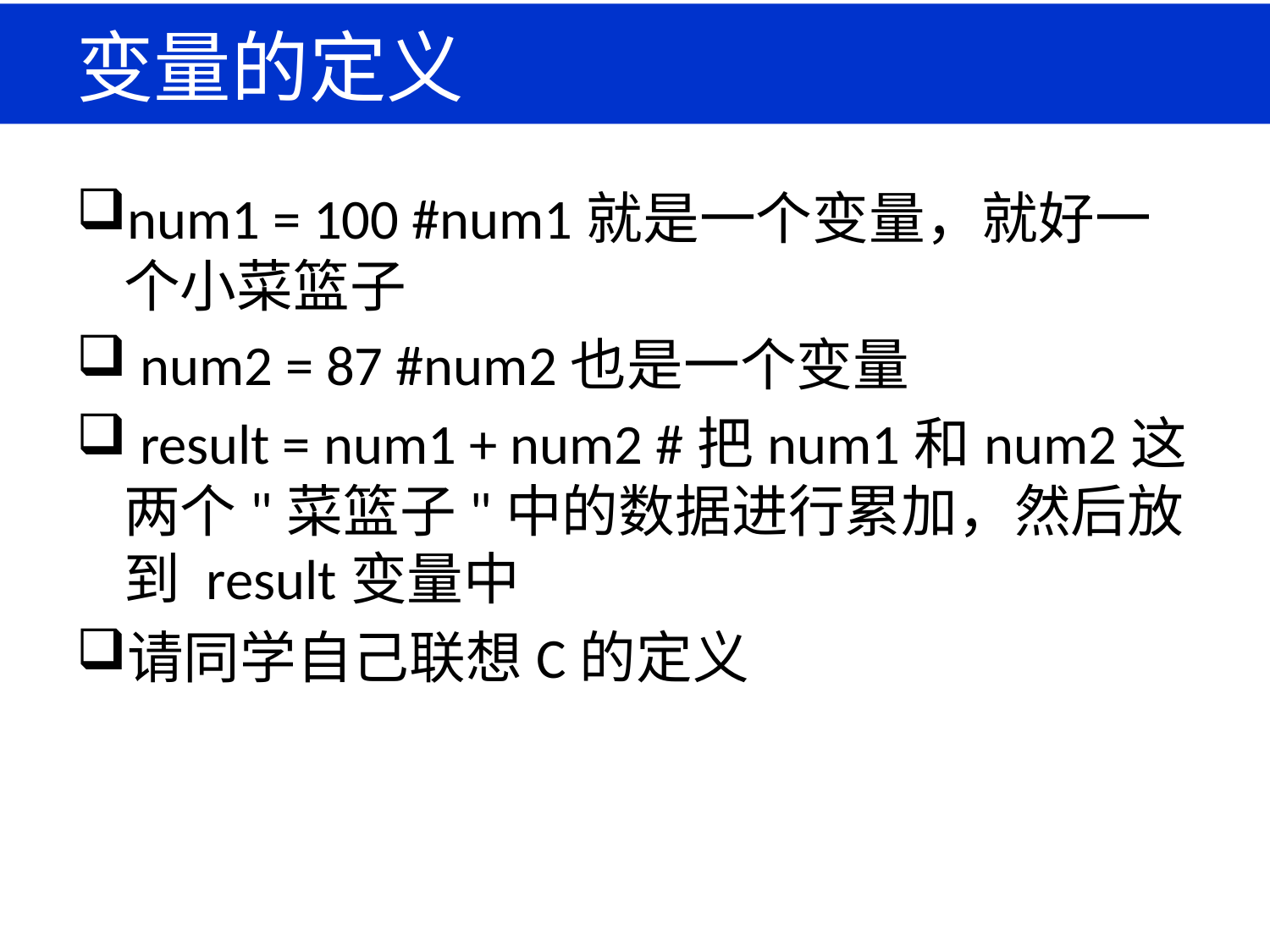

# 变量的定义
num1 = 100 #num1就是一个变量，就好一个小菜篮子
 num2 = 87 #num2也是一个变量
 result = num1 + num2 #把num1和num2这两个"菜篮子"中的数据进行累加，然后放到 result变量中
请同学自己联想C的定义